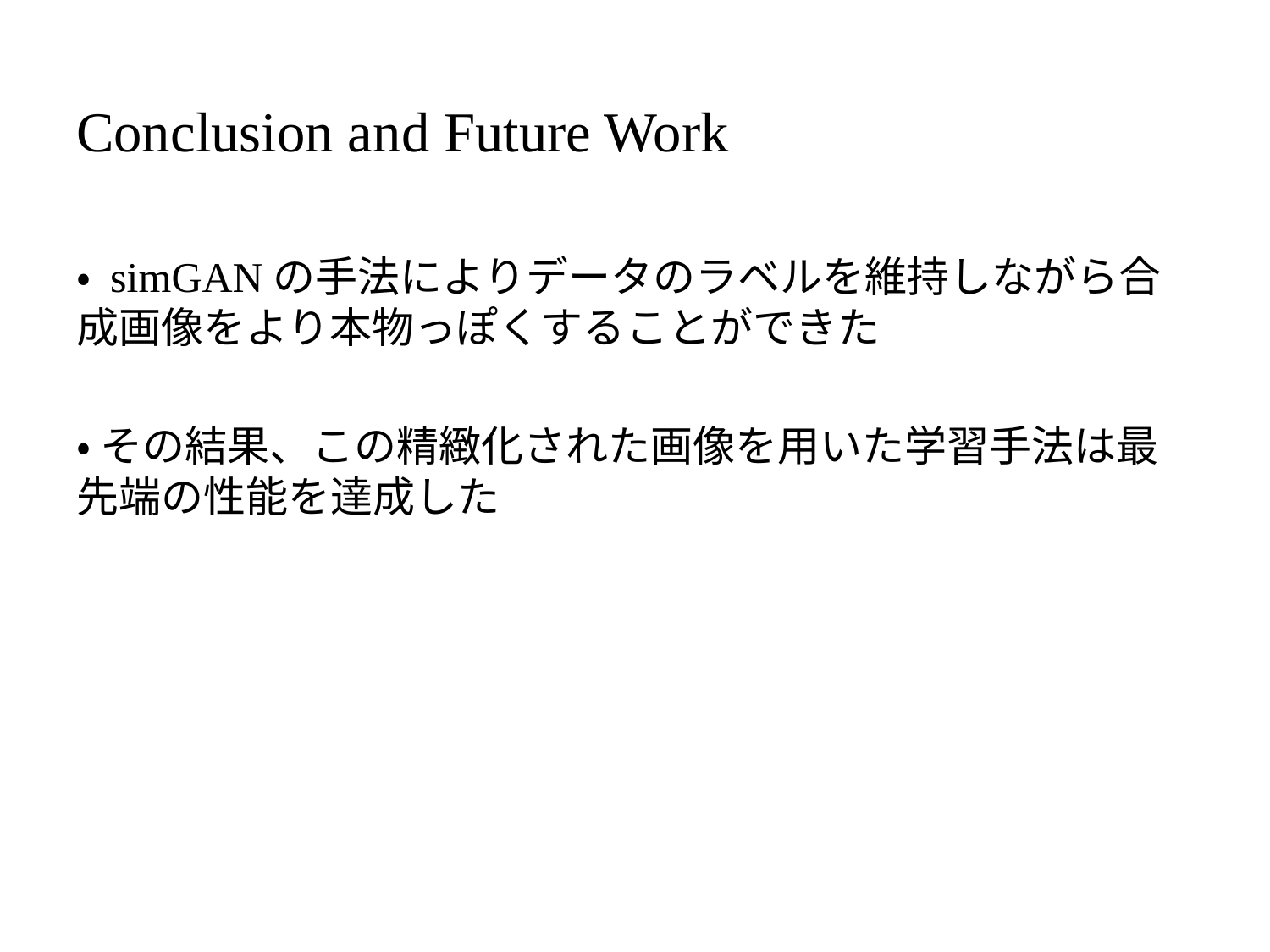

Conclusion and Future Work

・ simGANの手法によりデータのラベルを維持しながら合成画像をより本物っぽくすることができた

・ その結果、この精緻化された画像を用いた学習手法は最先端の性能を達成した